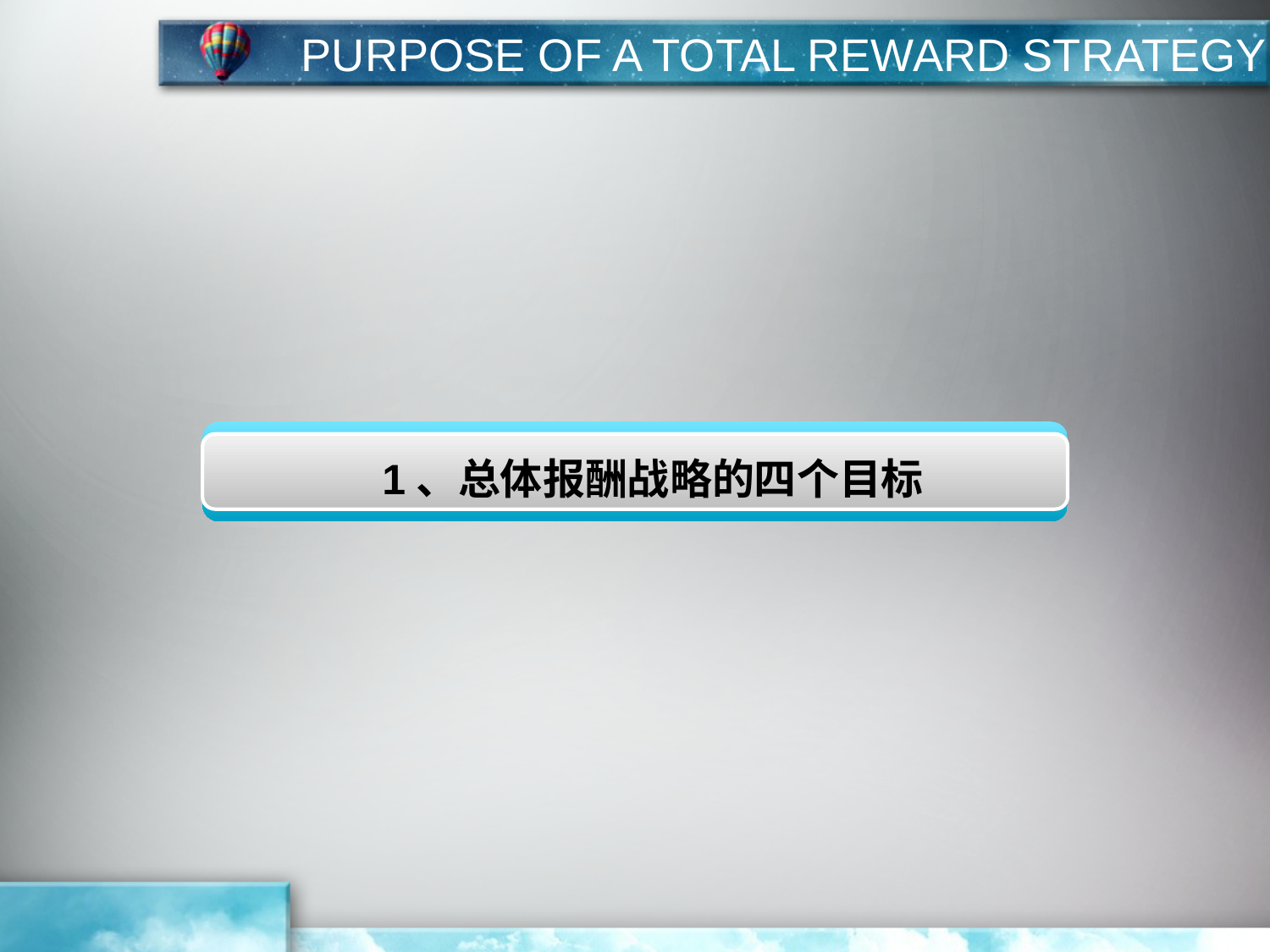

PURPOSE OF A TOTAL REWARD STRATEGY

1、总体报酬战略的四个目标